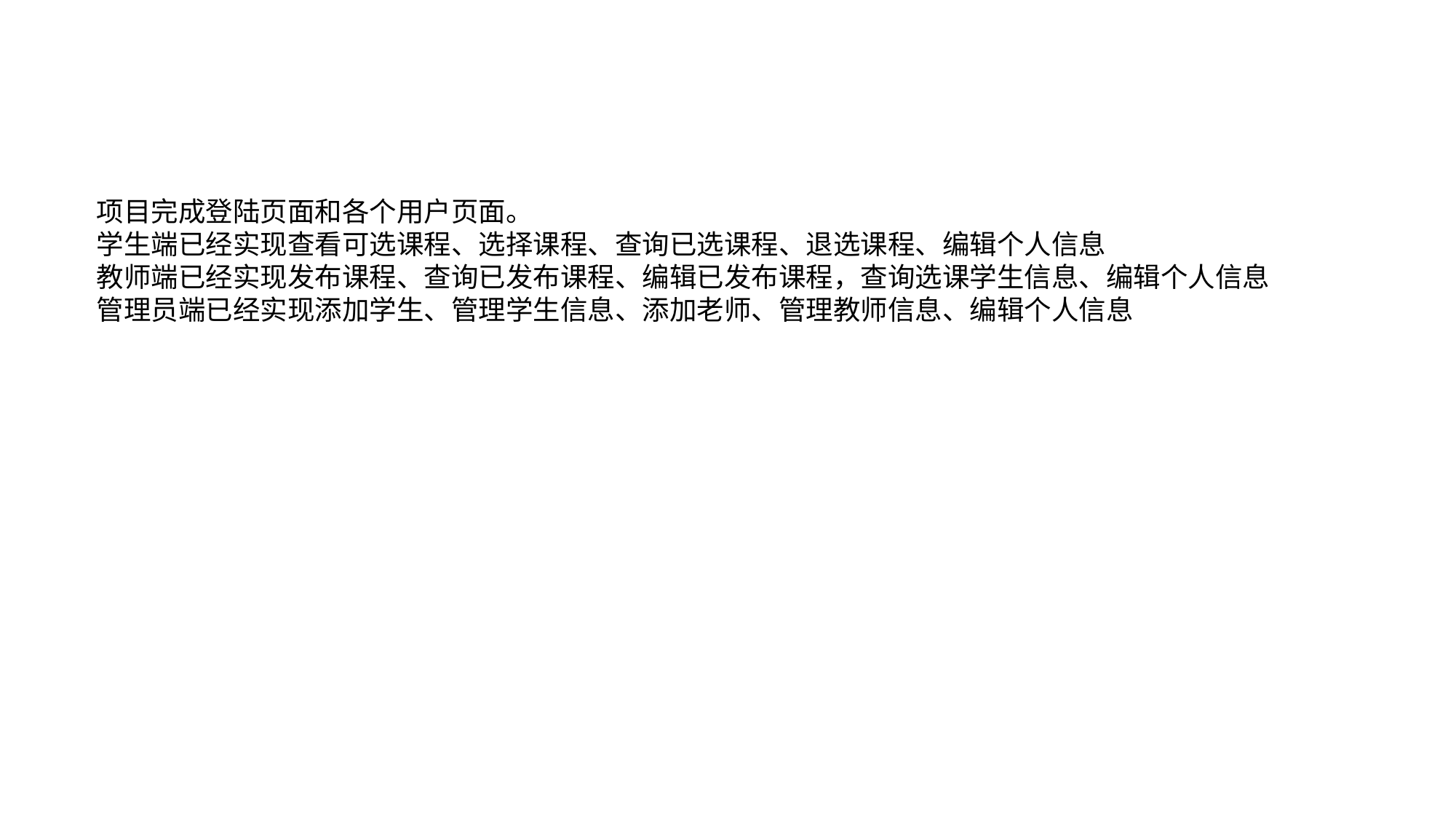

项目完成登陆页面和各个用户页面。
学生端已经实现查看可选课程、选择课程、查询已选课程、退选课程、编辑个人信息
教师端已经实现发布课程、查询已发布课程、编辑已发布课程，查询选课学生信息、编辑个人信息
管理员端已经实现添加学生、管理学生信息、添加老师、管理教师信息、编辑个人信息